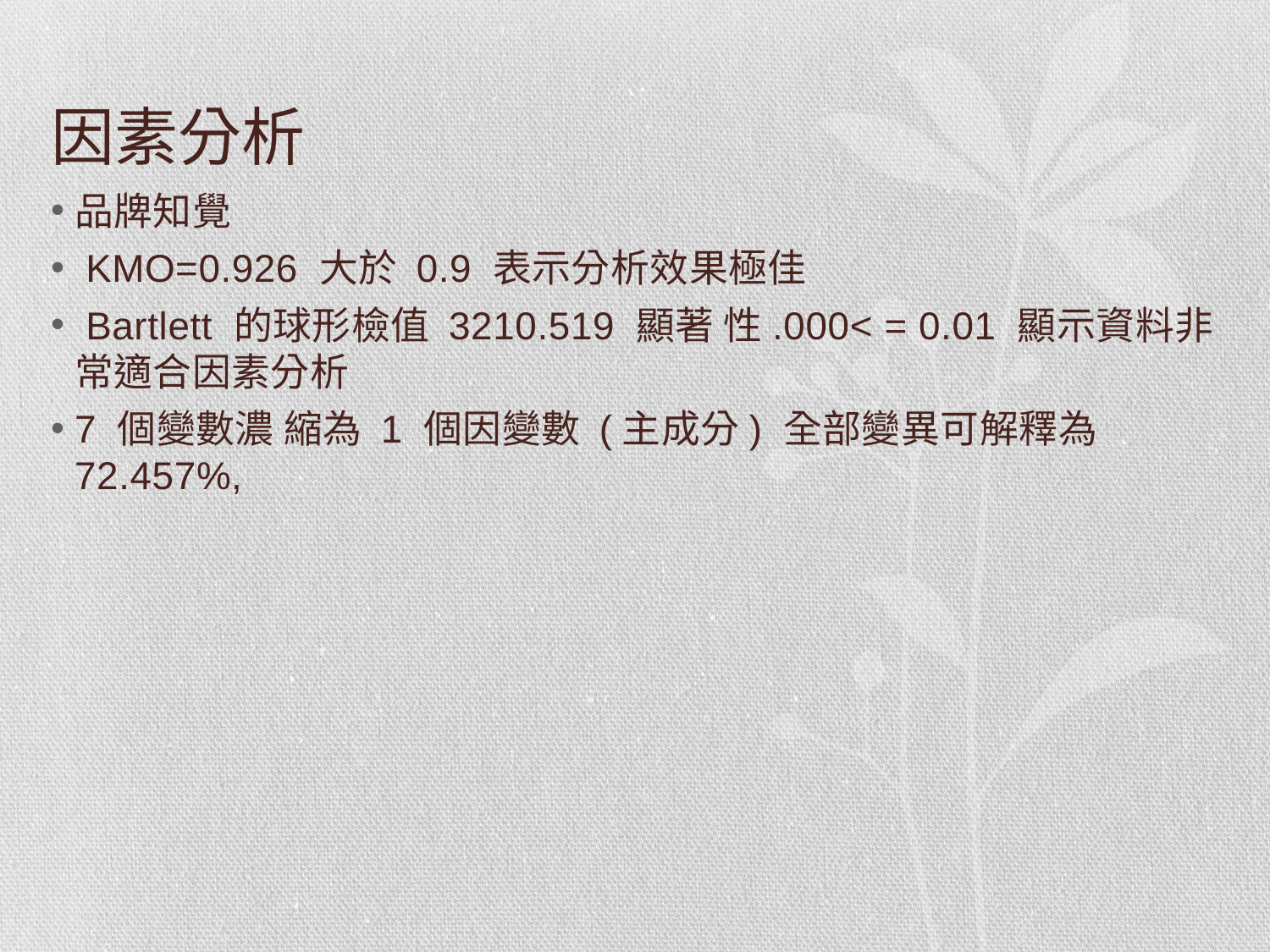

# 因素分析
品牌知覺
 KMO=0.926 大於 0.9 表示分析效果極佳
 Bartlett 的球形檢值 3210.519 顯著 性.000< = 0.01 顯示資料非常適合因素分析
7 個變數濃 縮為 1 個因變數 (主成分) 全部變異可解釋為 72.457%,